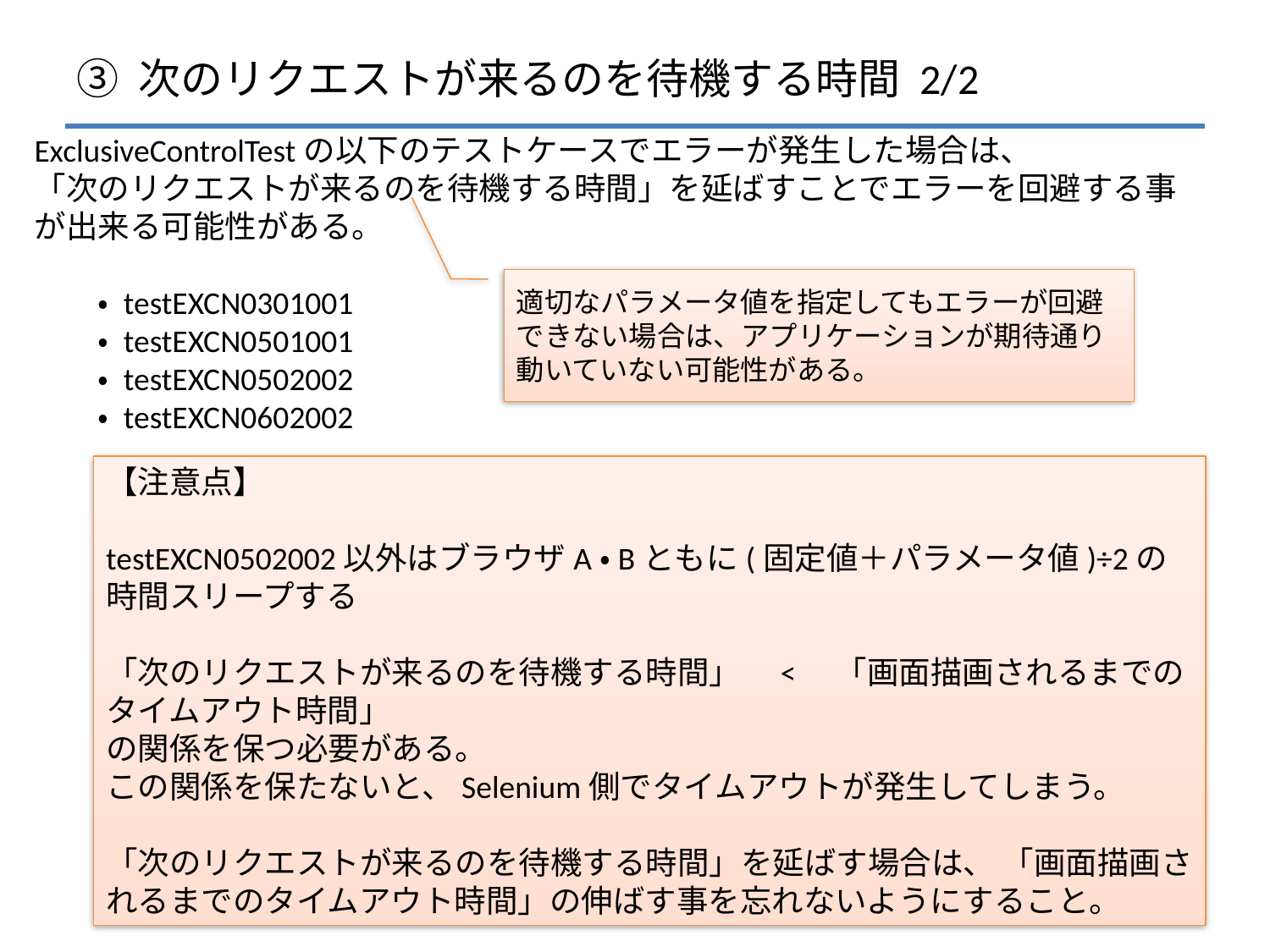

# ③ 次のリクエストが来るのを待機する時間 2/2
ExclusiveControlTestの以下のテストケースでエラーが発生した場合は、
「次のリクエストが来るのを待機する時間」を延ばすことでエラーを回避する事が出来る可能性がある。

・ testEXCN0301001
・ testEXCN0501001
・ testEXCN0502002
・ testEXCN0602002
適切なパラメータ値を指定してもエラーが回避できない場合は、アプリケーションが期待通り動いていない可能性がある。
【注意点】

testEXCN0502002以外はブラウザA・Bともに(固定値＋パラメータ値)÷2の時間スリープする

「次のリクエストが来るのを待機する時間」　<　「画面描画されるまでのタイムアウト時間」
の関係を保つ必要がある。
この関係を保たないと、Selenium側でタイムアウトが発生してしまう。

「次のリクエストが来るのを待機する時間」を延ばす場合は、 「画面描画されるまでのタイムアウト時間」の伸ばす事を忘れないようにすること。